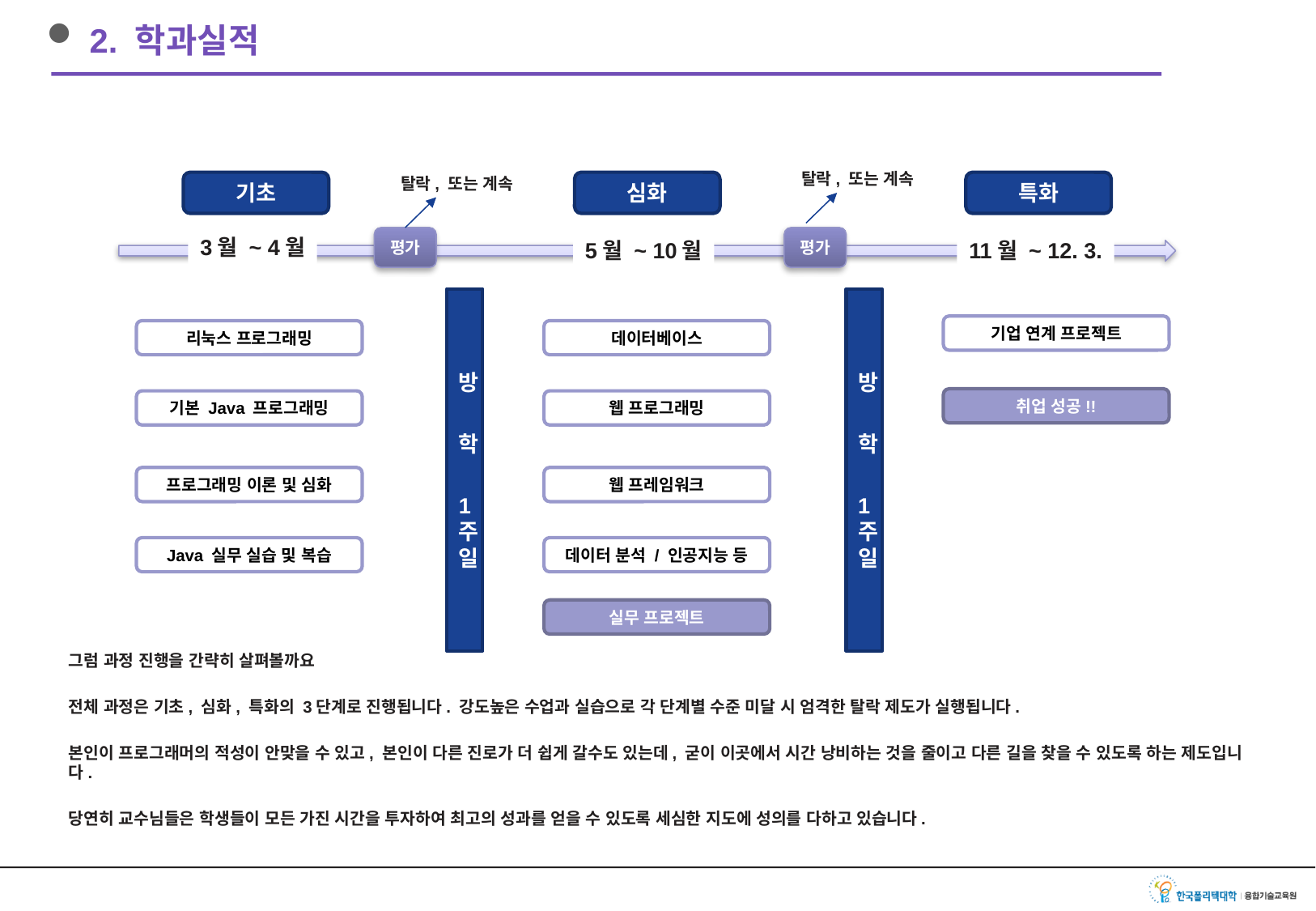

2. 학과실적
탈락, 또는 계속
탈락, 또는 계속
기초
심화
특화
3월 ~ 4월
평가
평가
5월 ~ 10월
11월 ~ 12. 3.

방

학

1주일
방

학

1주일
기업 연계 프로젝트
리눅스 프로그래밍
데이터베이스
취업 성공!!
기본 Java 프로그래밍
웹 프로그래밍
프로그래밍 이론 및 심화
웹 프레임워크
Java 실무 실습 및 복습
데이터 분석 / 인공지능 등
실무 프로젝트
그럼 과정 진행을 간략히 살펴볼까요

전체 과정은 기초, 심화, 특화의 3단계로 진행됩니다. 강도높은 수업과 실습으로 각 단계별 수준 미달 시 엄격한 탈락 제도가 실행됩니다.

본인이 프로그래머의 적성이 안맞을 수 있고, 본인이 다른 진로가 더 쉽게 갈수도 있는데, 굳이 이곳에서 시간 낭비하는 것을 줄이고 다른 길을 찾을 수 있도록 하는 제도입니다.

당연히 교수님들은 학생들이 모든 가진 시간을 투자하여 최고의 성과를 얻을 수 있도록 세심한 지도에 성의를 다하고 있습니다.